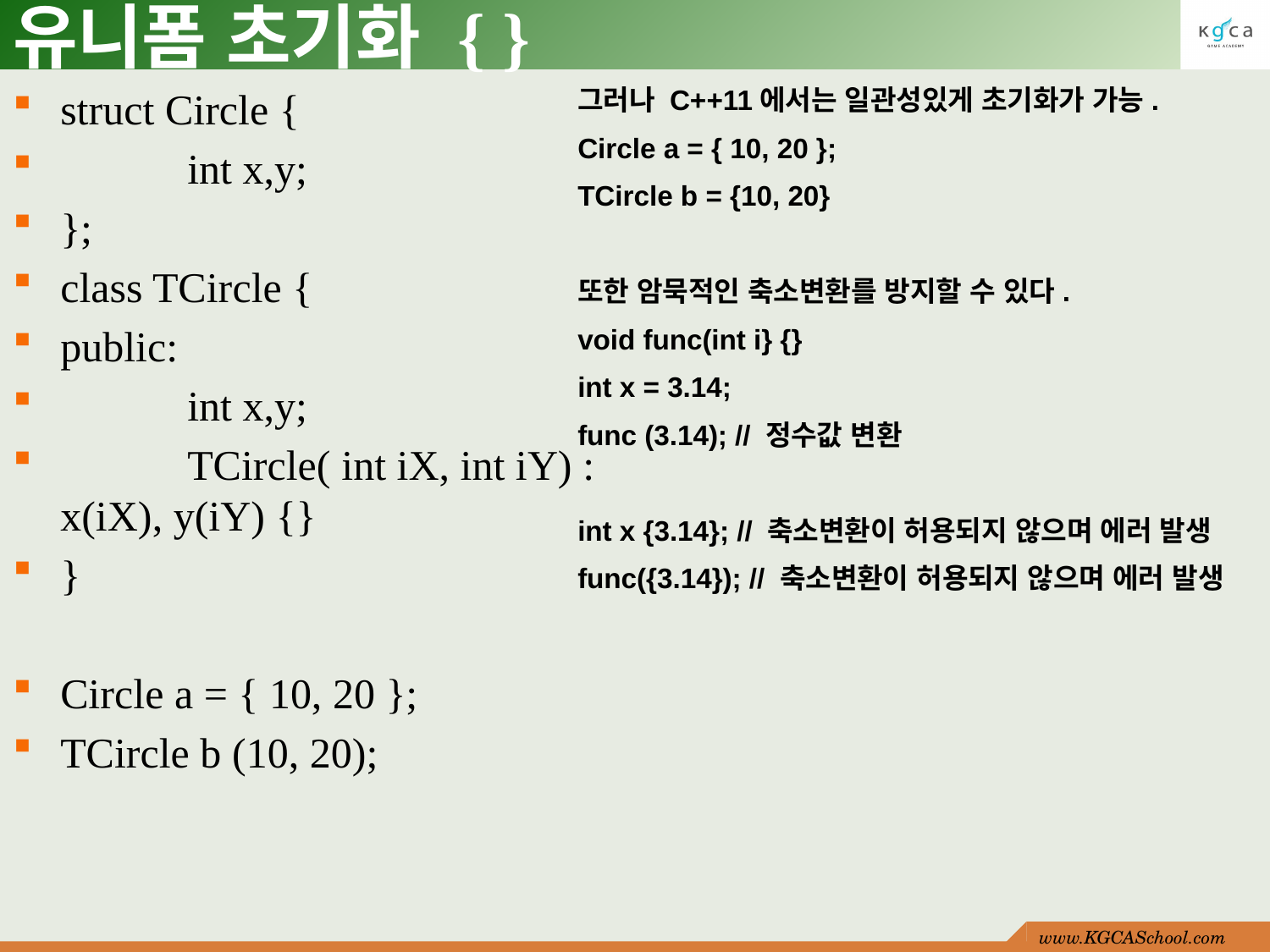

# 유니폼 초기화 { }
struct Circle {
	int x,y;
};
class TCircle {
public:
	int x,y;
	TCircle( int iX, int iY) : x(iX), y(iY) {}
}

Circle a = { 10, 20 };
TCircle b (10, 20);
그러나 C++11에서는 일관성있게 초기화가 가능.
Circle a = { 10, 20 };
TCircle b = {10, 20}

또한 암묵적인 축소변환를 방지할 수 있다.
void func(int i} {}
int x = 3.14;
func (3.14); // 정수값 변환

int x {3.14}; // 축소변환이 허용되지 않으며 에러 발생
func({3.14}); // 축소변환이 허용되지 않으며 에러 발생